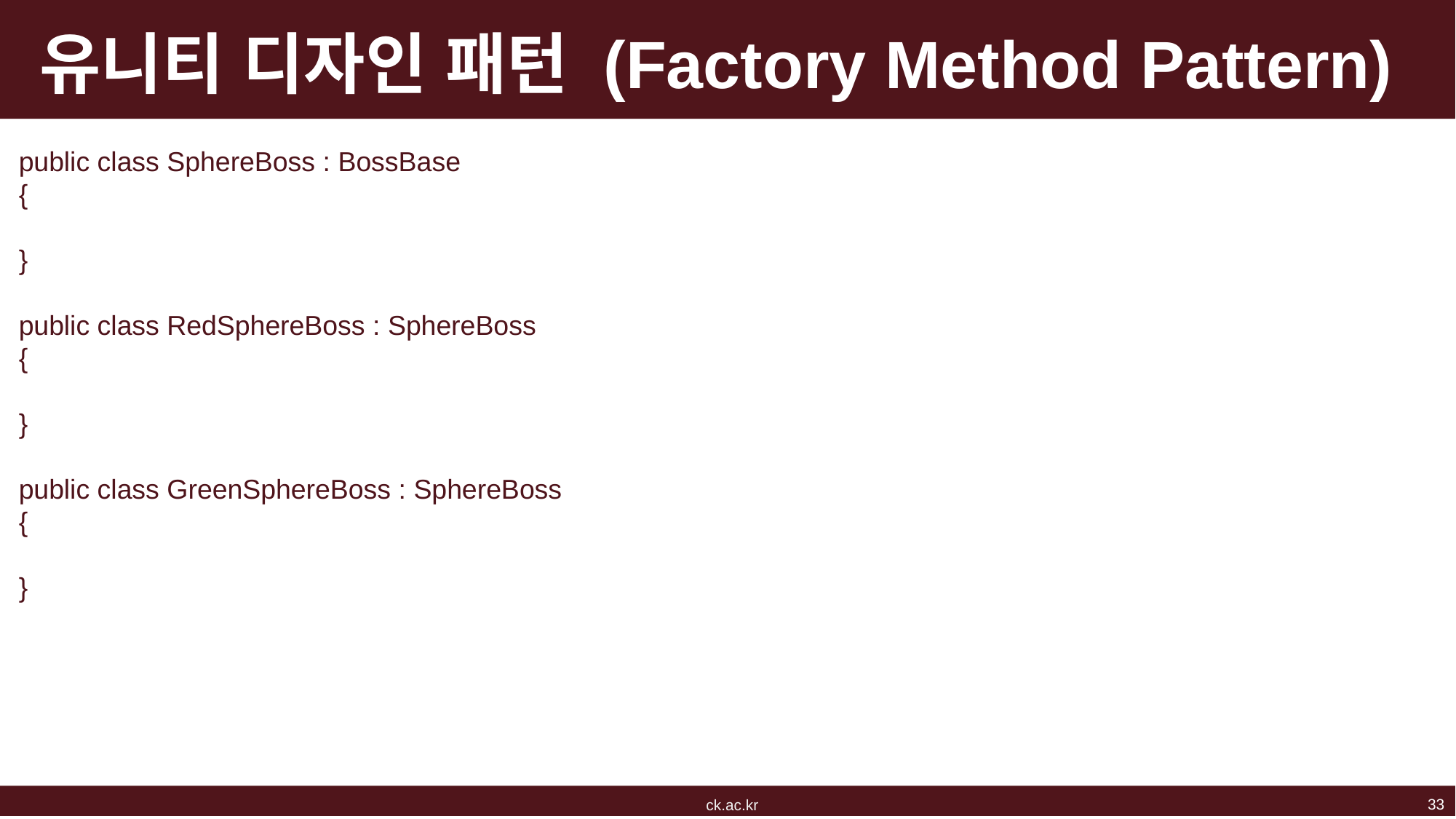

# 유니티 디자인 패턴 (Factory Method Pattern)
public class SphereBoss : BossBase
{

}

public class RedSphereBoss : SphereBoss
{

}

public class GreenSphereBoss : SphereBoss
{

}

33
ck.ac.kr